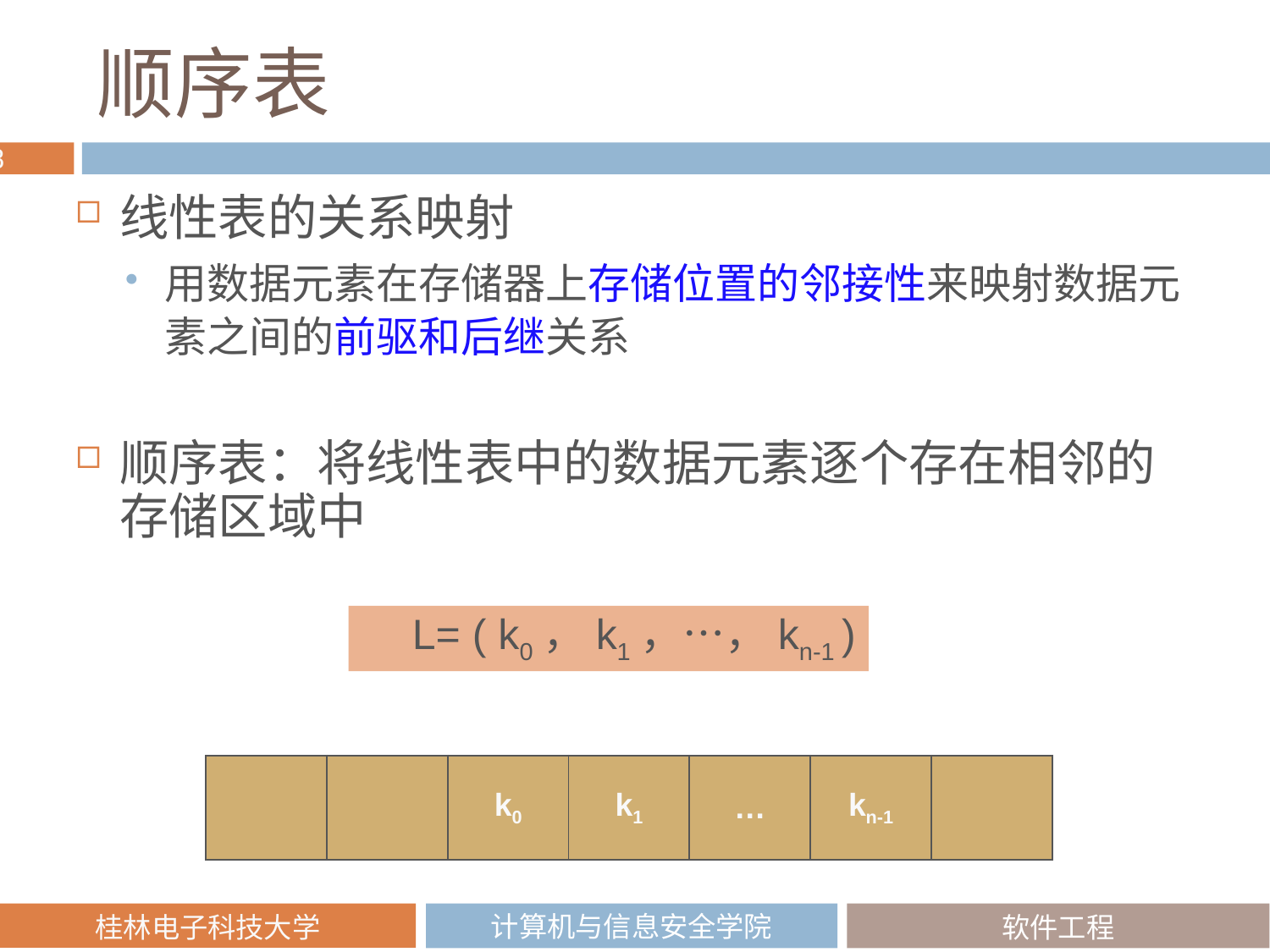

# 顺序表
线性表的关系映射
用数据元素在存储器上存储位置的邻接性来映射数据元素之间的前驱和后继关系

顺序表：将线性表中的数据元素逐个存在相邻的存储区域中
L= ( k0，k1，…，kn-1 )
|  |  | k0 | k1 | … | kn-1 |  |
| --- | --- | --- | --- | --- | --- | --- |